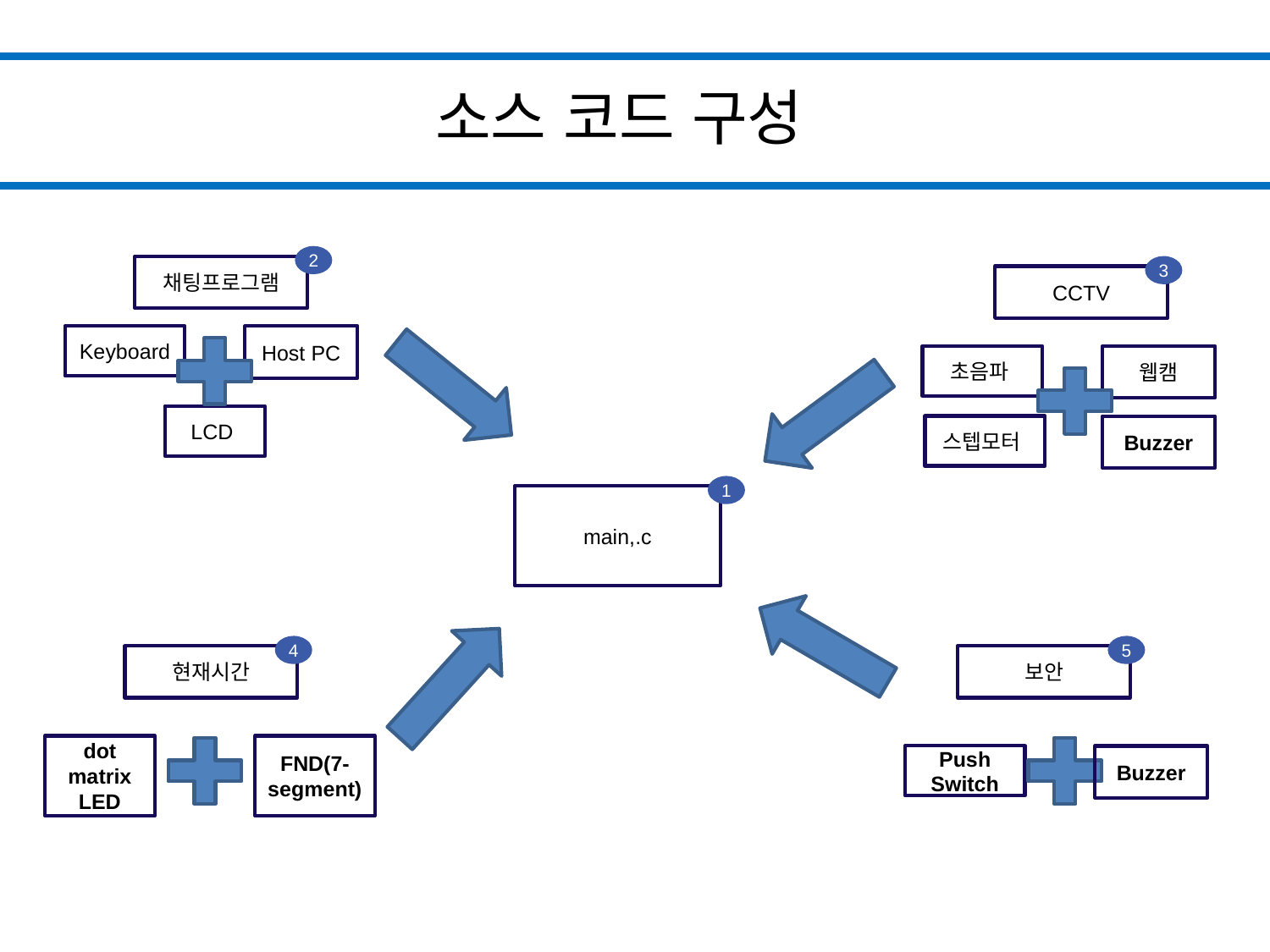

# 소스 코드 구성

2
채팅프로그램
3
CCTV
Keyboard

Host PC
초음파
웹캠

LCD
스텝모터
Buzzer
1
main,.c

4
5
현재시간
보안

dot matrix LED
FND(7-segment)
Push Switch
Buzzer